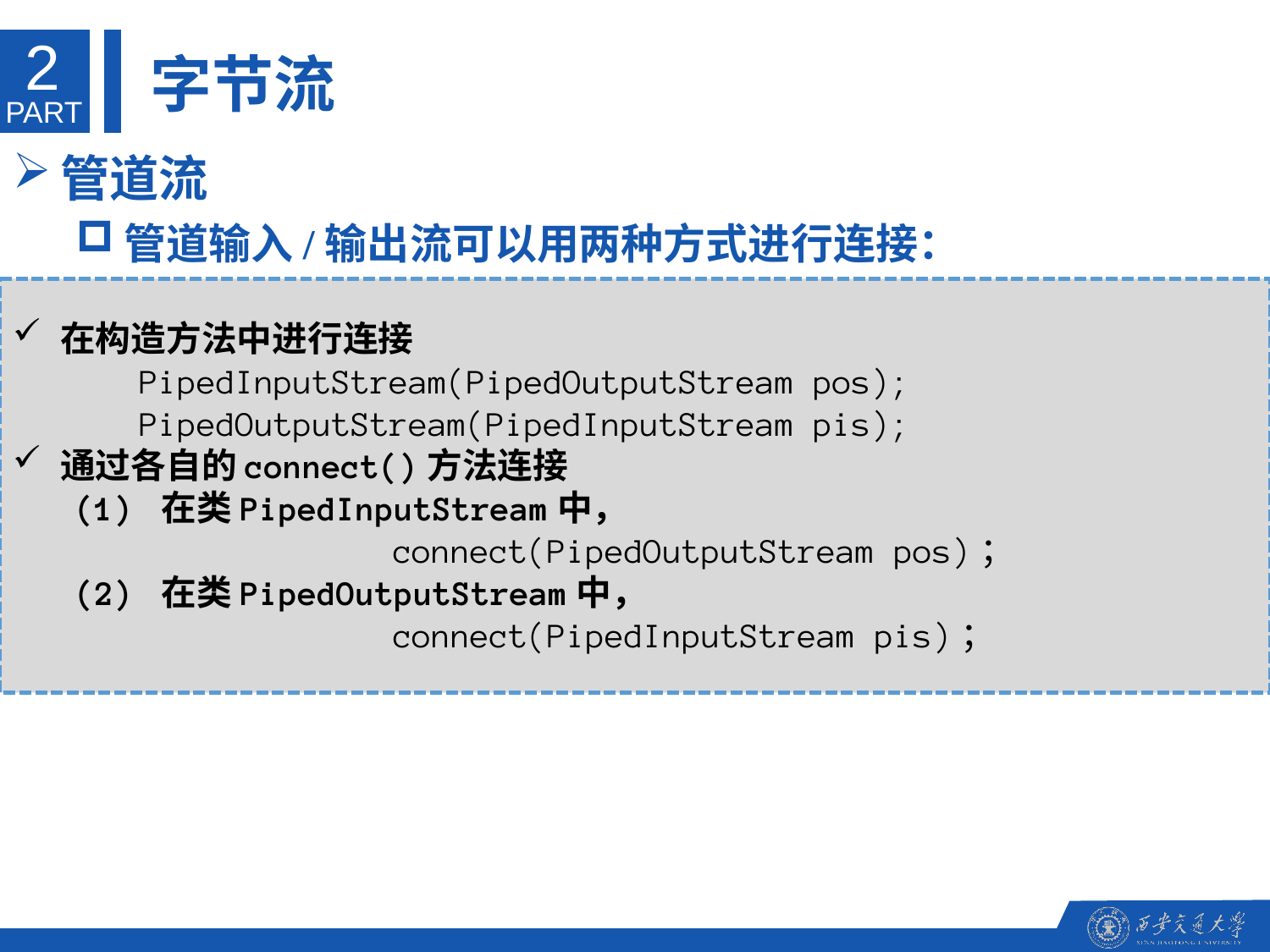

2
字节流
PART
管道流
管道输入/输出流可以用两种方式进行连接：
在构造方法中进行连接
PipedInputStream(PipedOutputStream pos);
PipedOutputStream(PipedInputStream pis);
通过各自的connect()方法连接
(1) 在类PipedInputStream中，
		connect(PipedOutputStream pos)；
(2) 在类PipedOutputStream中，
		connect(PipedInputStream pis)；